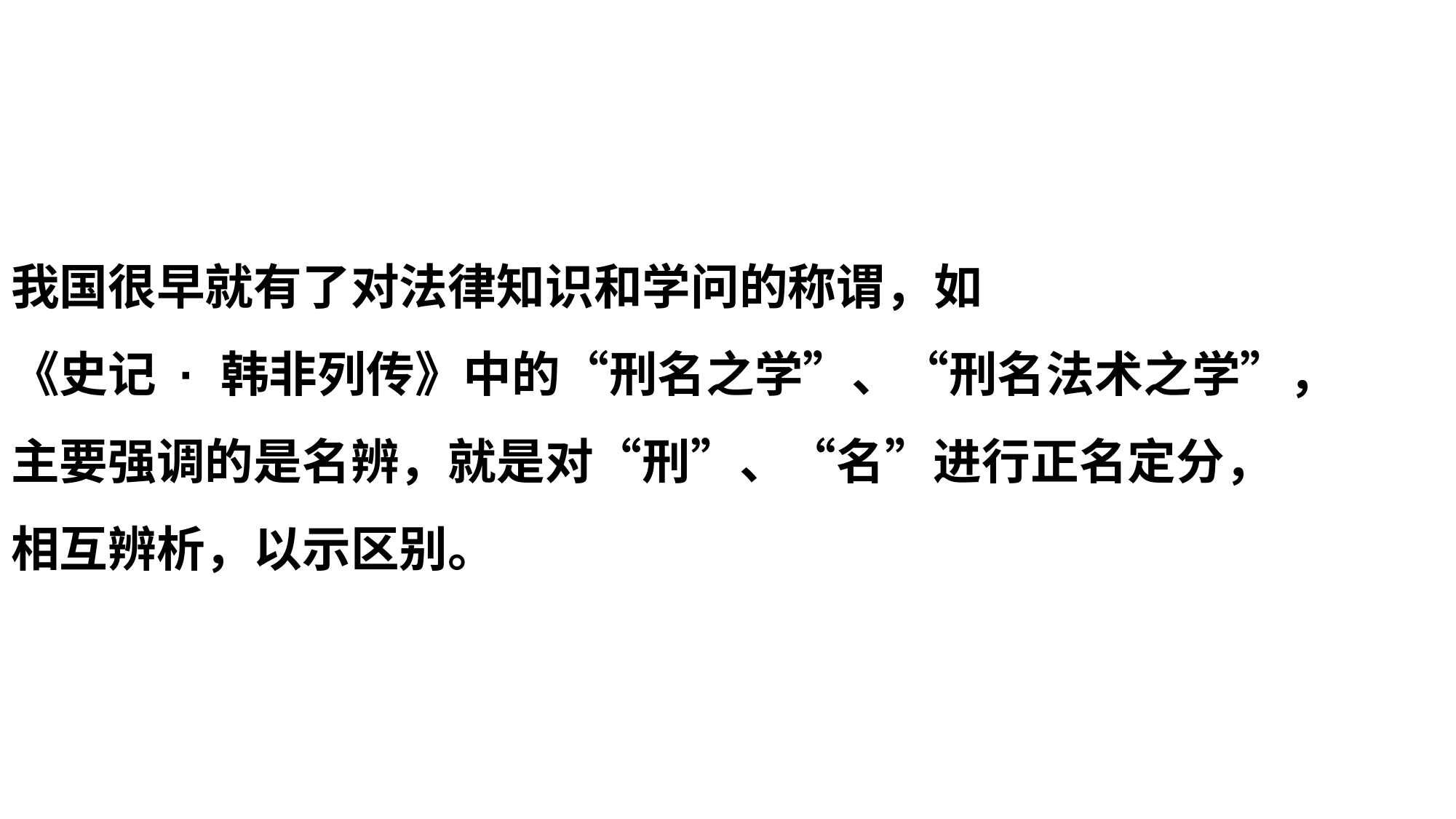

我国很早就有了对法律知识和学问的称谓，如
《史记 · 韩非列传》中的“刑名之学”、“刑名法术之学”，
主要强调的是名辨，就是对“刑”、“名”进行正名定分，
相互辨析，以示区别。